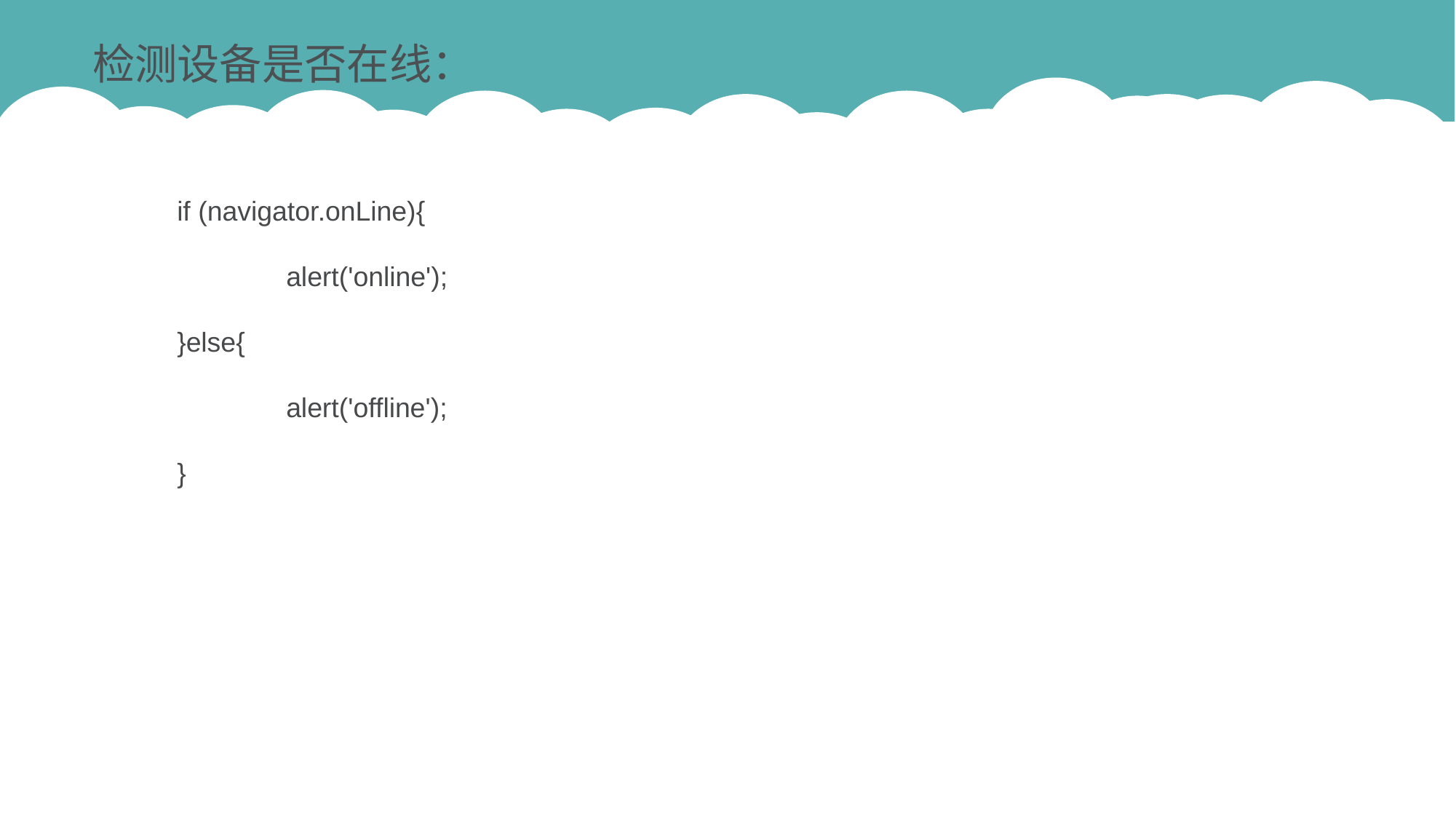

检测设备是否在线：
if (navigator.onLine){
	alert('online');
}else{
	alert('offline');
}